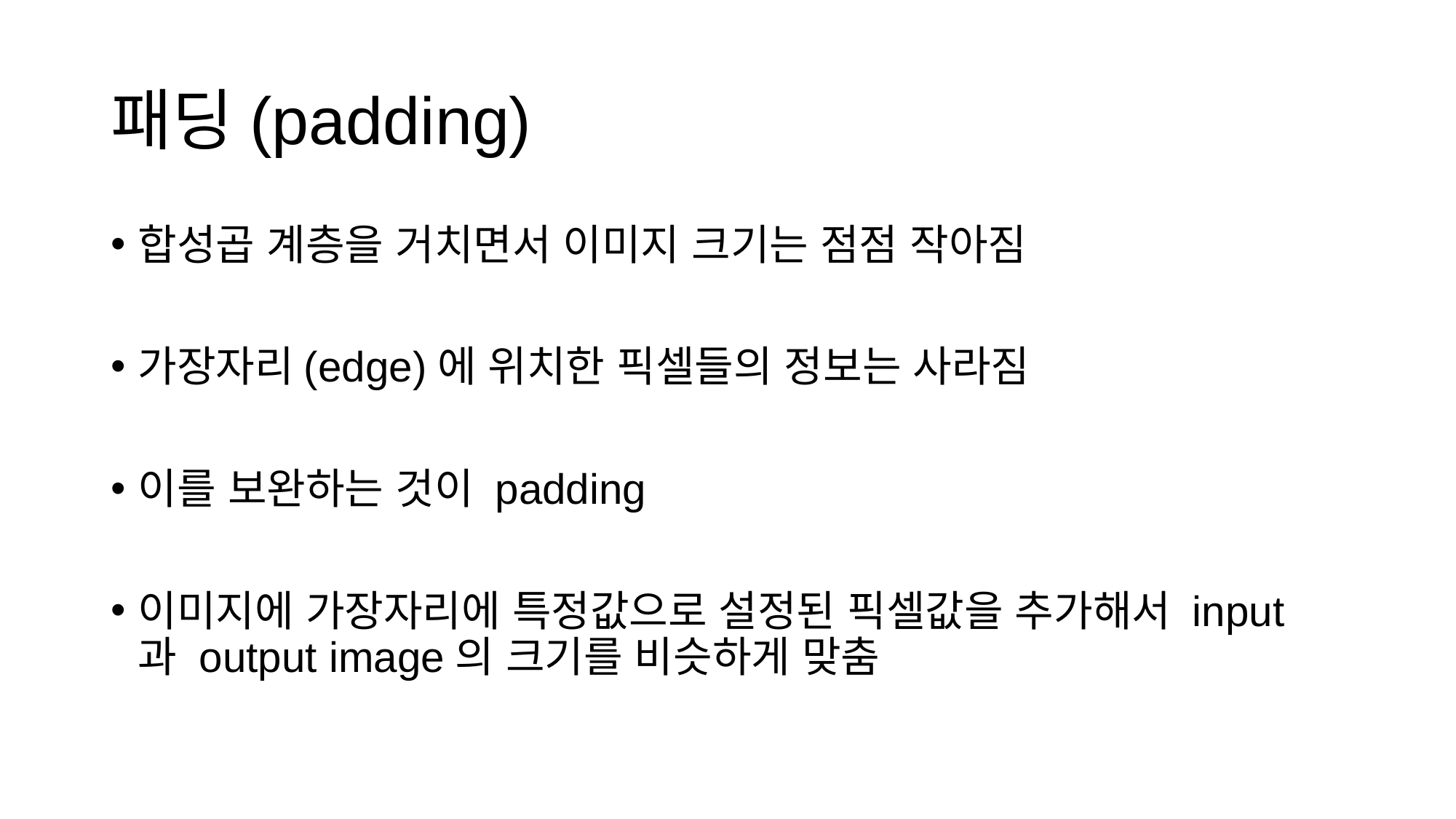

# 패딩(padding)
합성곱 계층을 거치면서 이미지 크기는 점점 작아짐

가장자리(edge)에 위치한 픽셀들의 정보는 사라짐

이를 보완하는 것이 padding

이미지에 가장자리에 특정값으로 설정된 픽셀값을 추가해서 input 과 output image의 크기를 비슷하게 맞춤